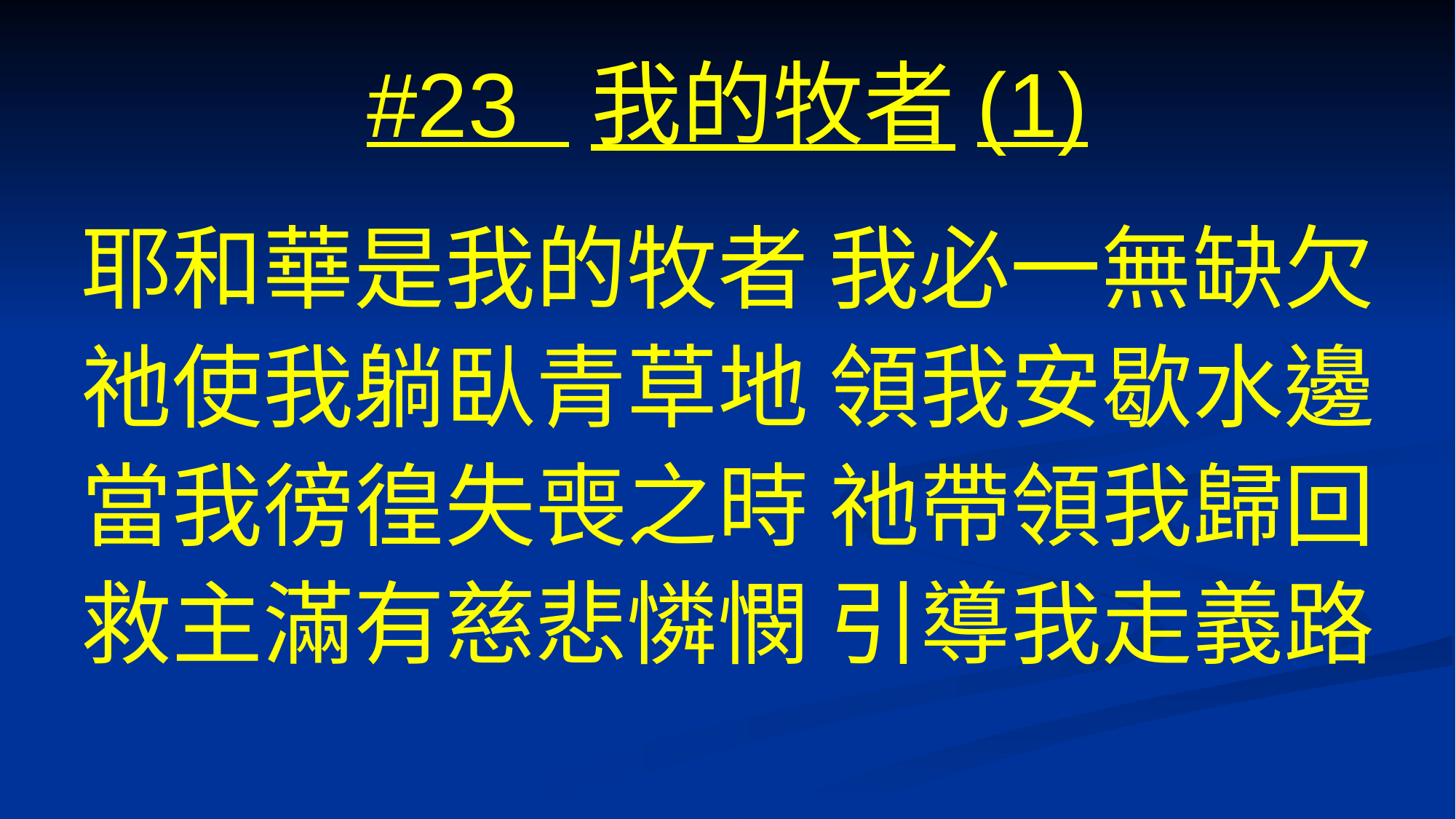

# #23  我的牧者(1)
耶和華是我的牧者 我必一無缺欠
祂使我躺臥青草地 領我安歇水邊
當我徬徨失喪之時 祂帶領我歸回
救主滿有慈悲憐憫 引導我走義路